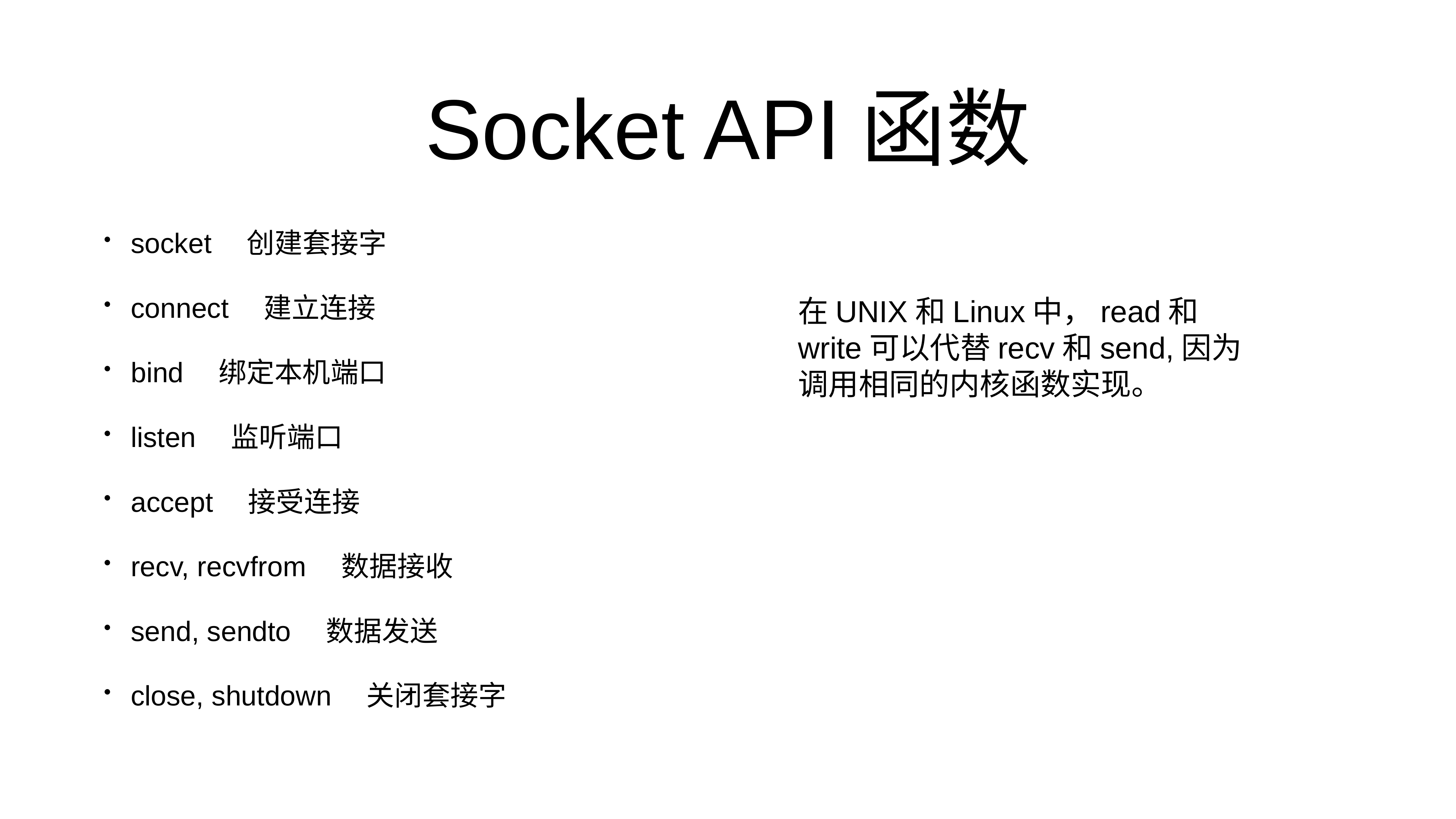

# Socket API函数
socket　创建套接字
connect　建立连接
bind　绑定本机端口
listen　监听端口
accept　接受连接
recv, recvfrom　数据接收
send, sendto　数据发送
close, shutdown　关闭套接字
在UNIX和Linux中，read和write可以代替recv和send,因为调用相同的内核函数实现。